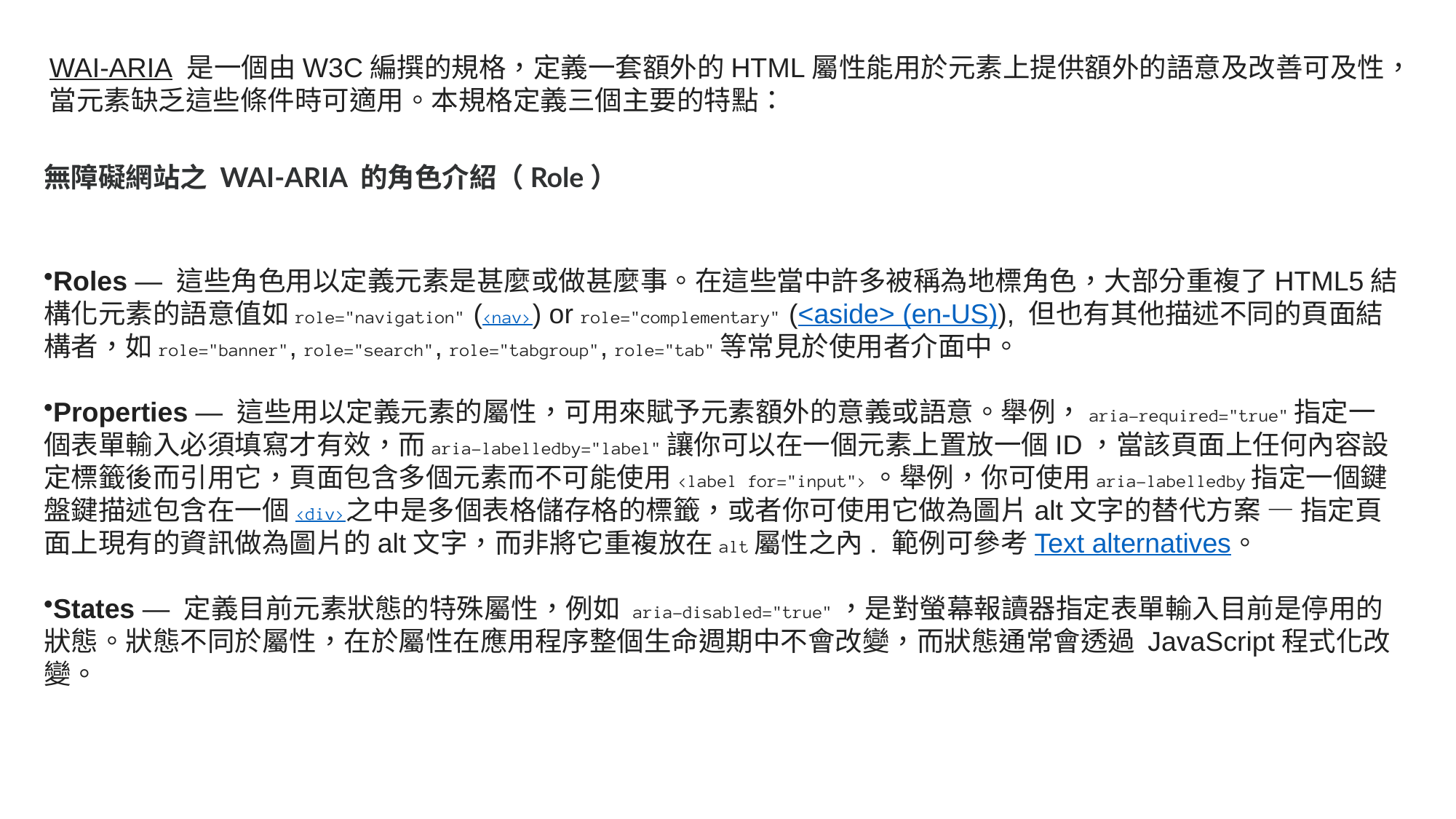

WAI-ARIA 是一個由W3C編撰的規格，定義一套額外的HTML屬性能用於元素上提供額外的語意及改善可及性，當元素缺乏這些條件時可適用。本規格定義三個主要的特點：

無障礙網站之 WAI-ARIA 的角色介紹（Role）

Roles — 這些角色用以定義元素是甚麼或做甚麼事。在這些當中許多被稱為地標角色，大部分重複了HTML5結構化元素的語意值如role="navigation" (<nav>) or role="complementary" (<aside> (en-US)), 但也有其他描述不同的頁面結構者，如role="banner", role="search", role="tabgroup", role="tab"等常見於使用者介面中。

Properties — 這些用以定義元素的屬性，可用來賦予元素額外的意義或語意。舉例，aria-required="true"指定一個表單輸入必須填寫才有效，而aria-labelledby="label"讓你可以在一個元素上置放一個ID，當該頁面上任何內容設定標籤後而引用它，頁面包含多個元素而不可能使用<label for="input">。舉例，你可使用aria-labelledby指定一個鍵盤鍵描述包含在一個<div>之中是多個表格儲存格的標籤，或者你可使用它做為圖片alt文字的替代方案 — 指定頁面上現有的資訊做為圖片的alt文字，而非將它重複放在alt屬性之內. 範例可參考Text alternatives。

States — 定義目前元素狀態的特殊屬性，例如 aria-disabled="true"，是對螢幕報讀器指定表單輸入目前是停用的狀態。狀態不同於屬性，在於屬性在應用程序整個生命週期中不會改變，而狀態通常會透過 JavaScript程式化改變。